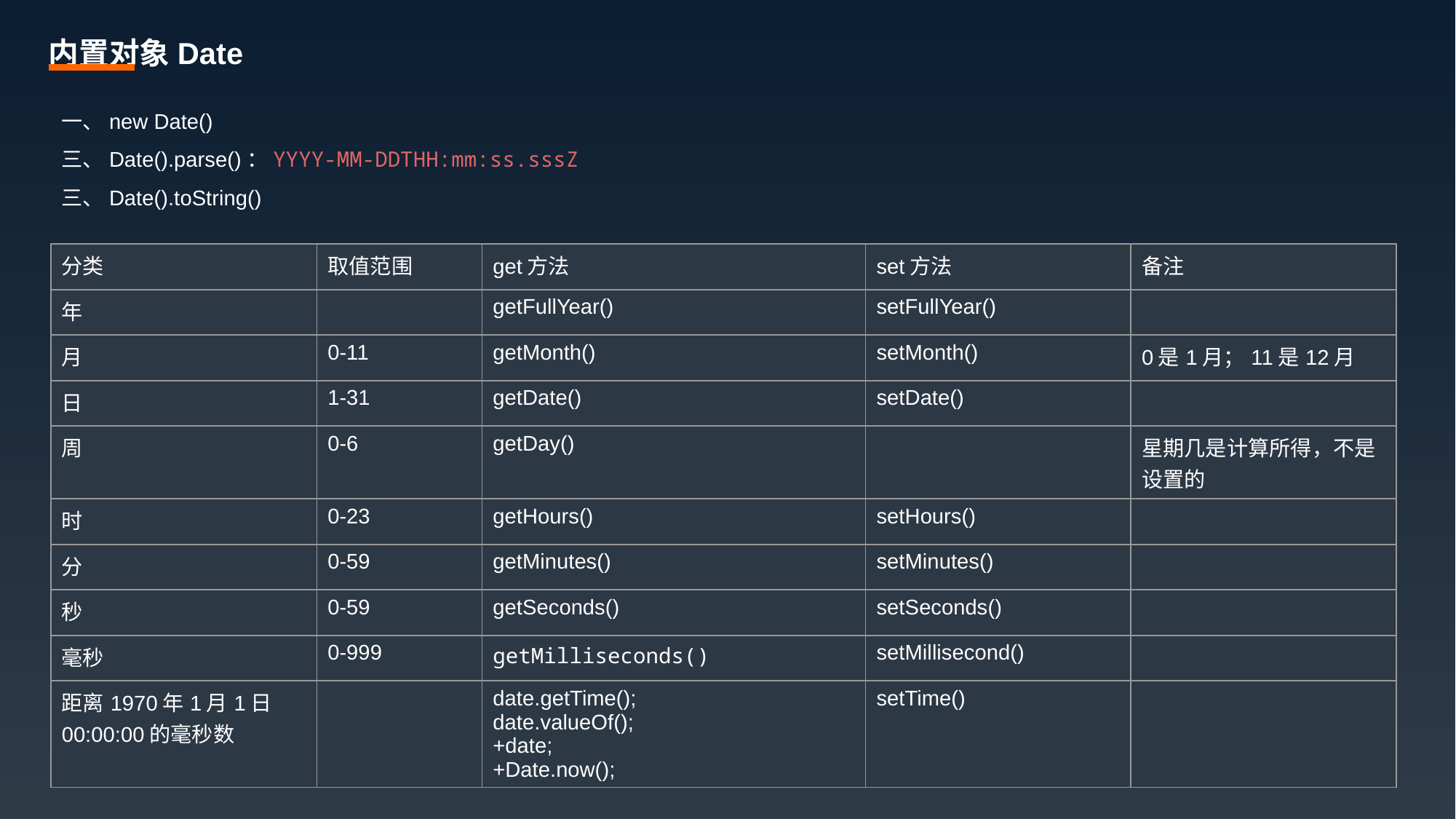

内置对象Date

一、new Date()
三、Date().parse()：YYYY-MM-DDTHH:mm:ss.sssZ
三、Date().toString()
| 分类 | 取值范围 | get方法 | set方法 | 备注 |
| --- | --- | --- | --- | --- |
| 年 |  | getFullYear() | setFullYear() |  |
| 月 | 0-11 | getMonth() | setMonth() | 0是1月；11是12月 |
| 日 | 1-31 | getDate() | setDate() |  |
| 周 | 0-6 | getDay() |  | 星期几是计算所得，不是设置的 |
| 时 | 0-23 | getHours() | setHours() |  |
| 分 | 0-59 | getMinutes() | setMinutes() |  |
| 秒 | 0-59 | getSeconds() | setSeconds() |  |
| 毫秒 | 0-999 | getMilliseconds() | setMillisecond() |  |
| 距离1970年1月1日00:00:00的毫秒数 |  | date.getTime(); date.valueOf(); +date; +Date.now(); | setTime() |  |